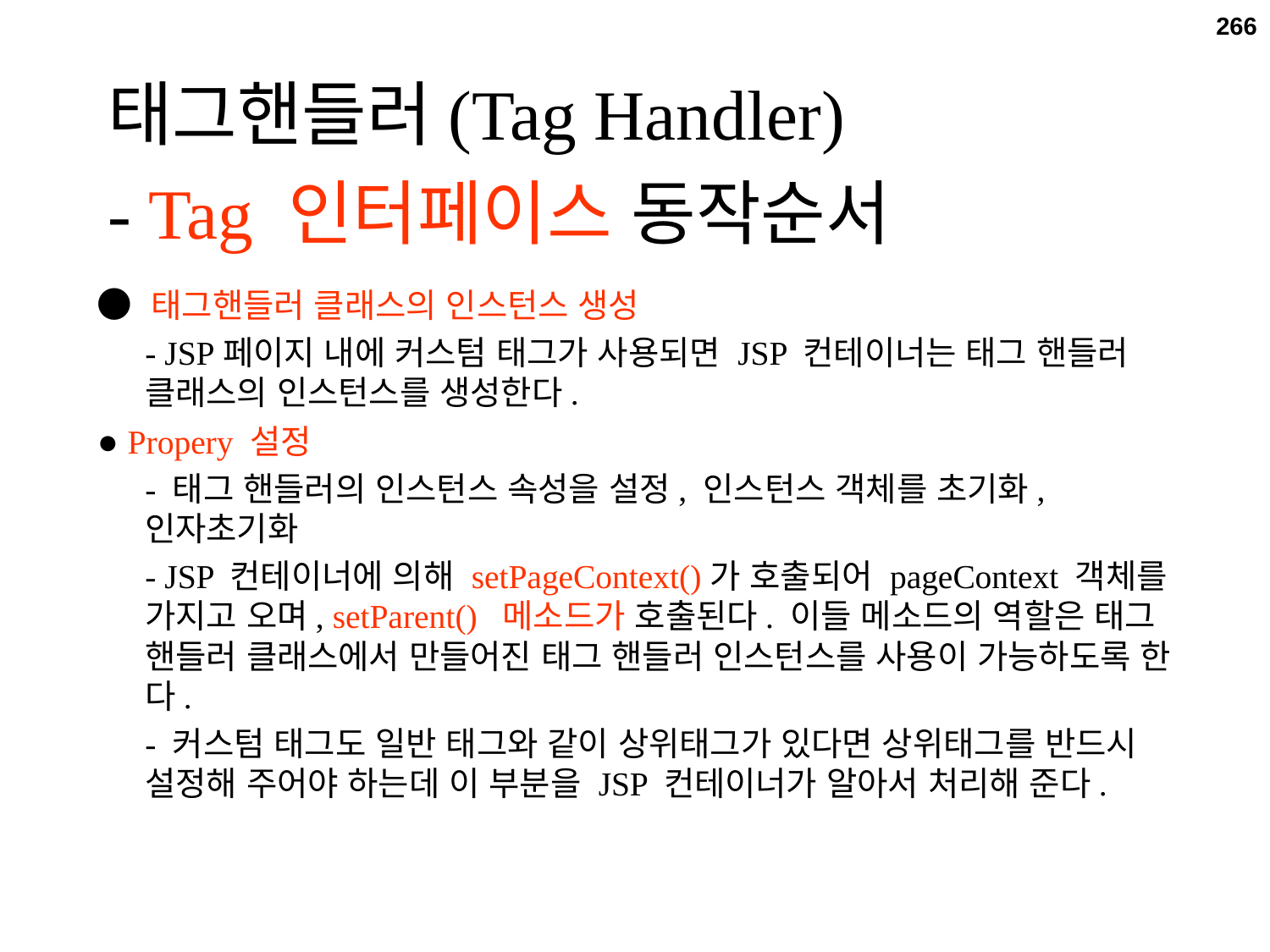

266
태그핸들러(Tag Handler)
- Tag 인터페이스 동작순서
● 태그핸들러 클래스의 인스턴스 생성
	- JSP페이지 내에 커스텀 태그가 사용되면 JSP 컨테이너는 태그 핸들러 클래스의 인스턴스를 생성한다.
● Propery 설정
	- 태그 핸들러의 인스턴스 속성을 설정, 인스턴스 객체를 초기화, 인자초기화
	- JSP 컨테이너에 의해 setPageContext()가 호출되어 pageContext 객체를 가지고 오며, setParent()  메소드가 호출된다. 이들 메소드의 역할은 태그 핸들러 클래스에서 만들어진 태그 핸들러 인스턴스를 사용이 가능하도록 한다.
	- 커스텀 태그도 일반 태그와 같이 상위태그가 있다면 상위태그를 반드시 설정해 주어야 하는데 이 부분을 JSP 컨테이너가 알아서 처리해 준다.